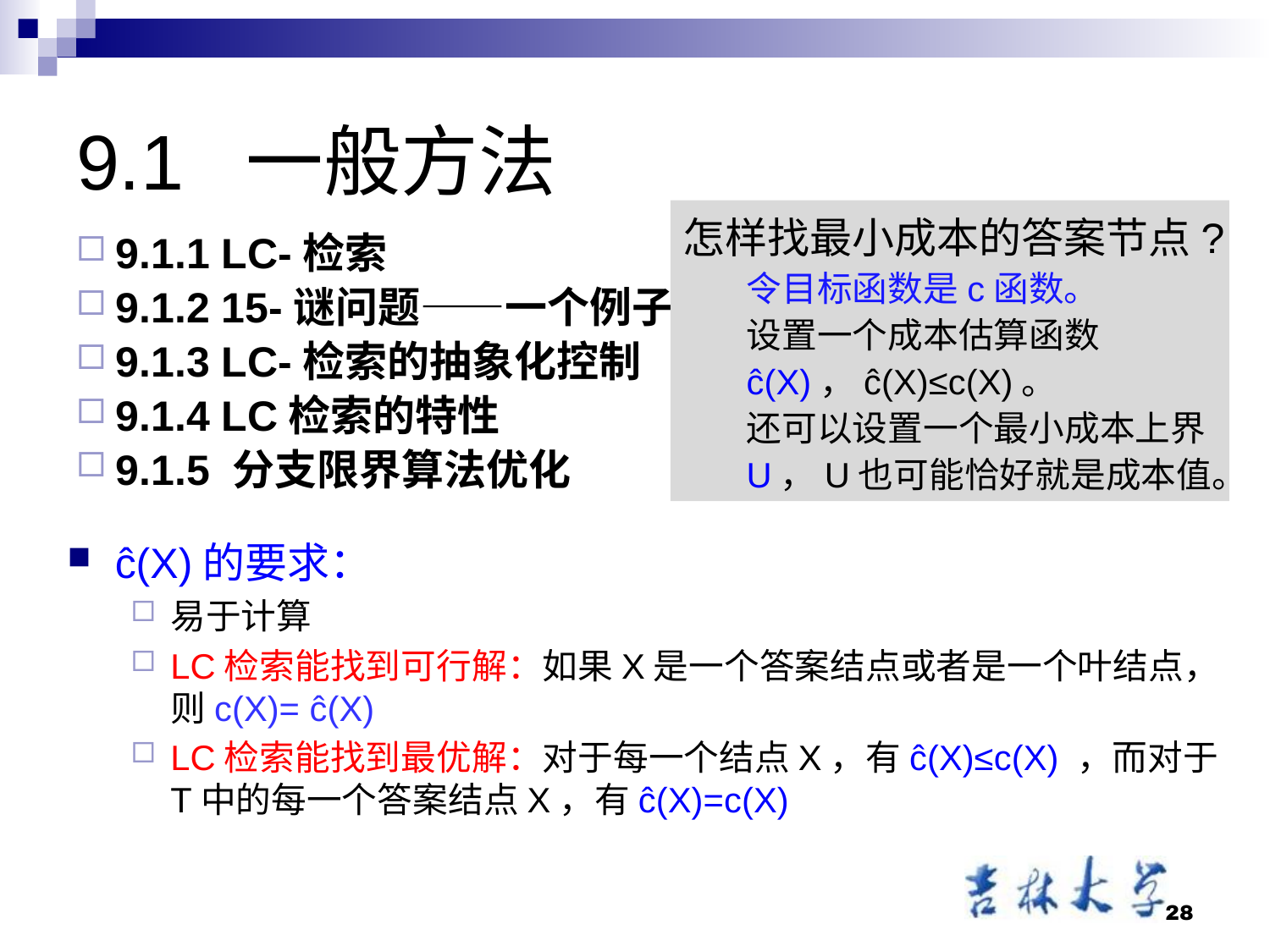

# 9.1  一般方法

怎样找最小成本的答案节点?
令目标函数是c函数。
设置一个成本估算函数ĉ(X)，ĉ(X)≤c(X)。
还可以设置一个最小成本上界U，U也可能恰好就是成本值。
9.1.1 LC-检索
9.1.2 15-谜问题——一个例子
9.1.3 LC-检索的抽象化控制
9.1.4 LC检索的特性
9.1.5 分支限界算法优化

ĉ(X)的要求：
易于计算
LC检索能找到可行解：如果X是一个答案结点或者是一个叶结点，则c(X)= ĉ(X)
LC检索能找到最优解：对于每一个结点X，有ĉ(X)≤c(X) ，而对于T中的每一个答案结点X，有ĉ(X)=c(X)
28